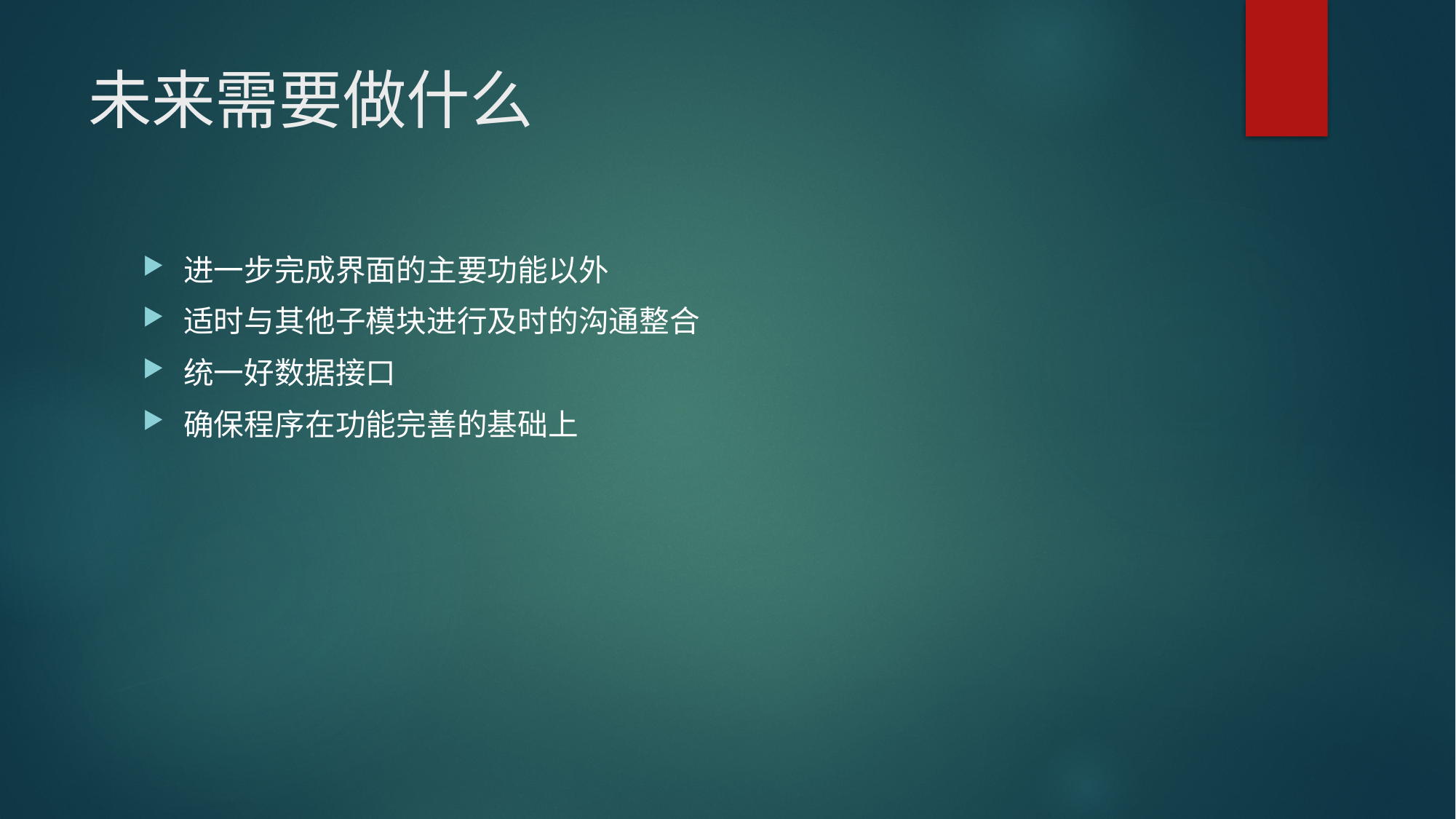

# 未来需要做什么
进一步完成界面的主要功能以外
适时与其他子模块进行及时的沟通整合
统一好数据接口
确保程序在功能完善的基础上